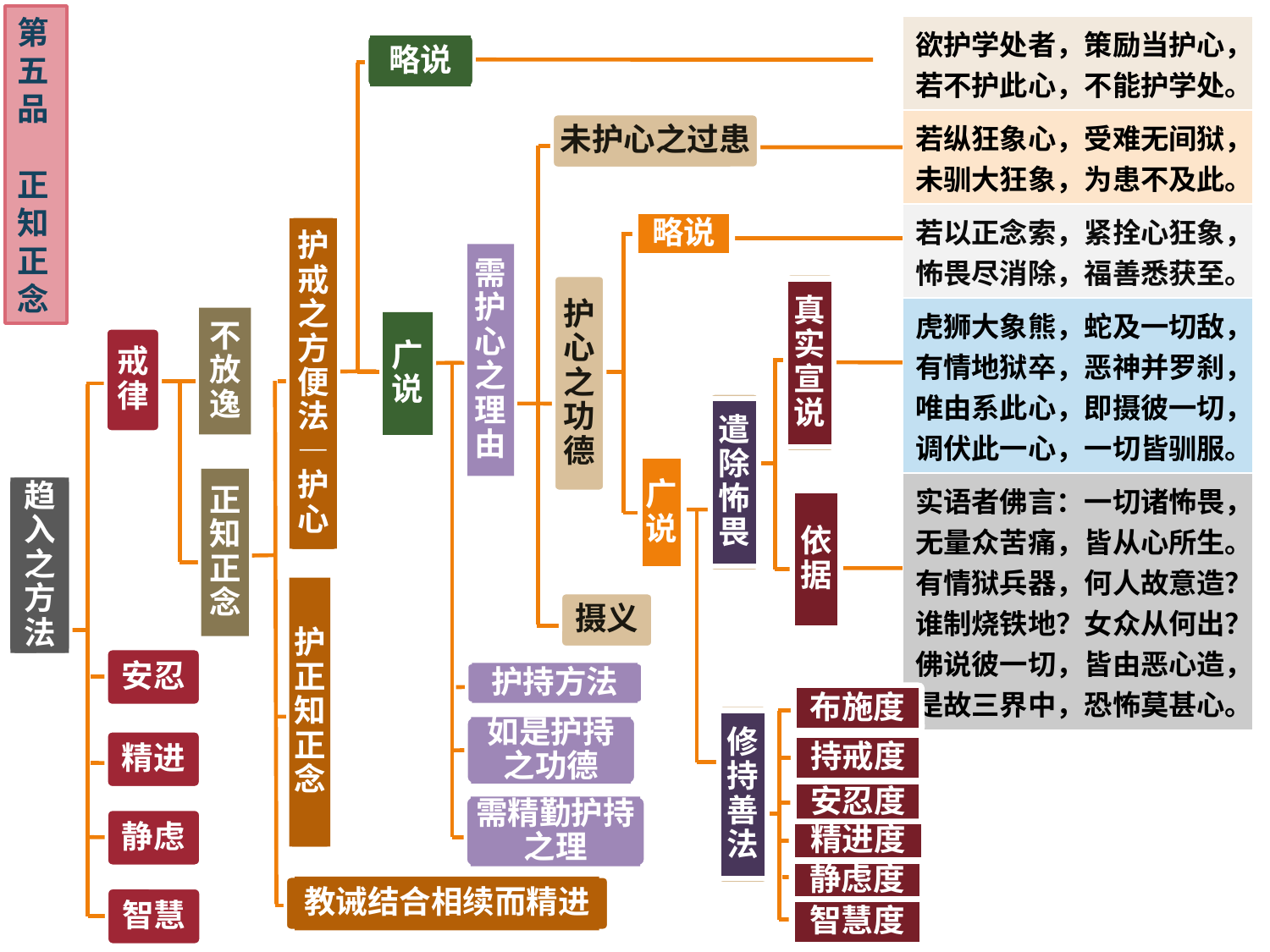

第五品
   正知正念
| 欲护学处者，策励当护心，若不护此心，不能护学处。 |
| --- |
| 若纵狂象心，受难无间狱，未驯大狂象，为患不及此。 |
| 若以正念索，紧拴心狂象，怖畏尽消除，福善悉获至。 |
| 虎狮大象熊，蛇及一切敌，有情地狱卒，恶神并罗刹，唯由系此心，即摄彼一切，调伏此一心，一切皆驯服。 |
| 实语者佛言：一切诸怖畏，无量众苦痛，皆从心所生。有情狱兵器，何人故意造？谁制烧铁地？女众从何出？佛说彼一切，皆由恶心造，是故三界中，恐怖莫甚心。 |

略说

未护心之过患

略说

护戒之方便法—护心

需护心之理由

真实宣说

护心之功德

不放逸

广说

戒律

遣除怖畏

广说

正知正念

趋入之方法

依据

护正知正念

摄义

安忍

护持方法

布施度

修持善法

如是护持之功德

精进

持戒度

安忍度

需精勤护持之理

静虑

精进度

静虑度

教诫结合相续而精进

智慧

智慧度